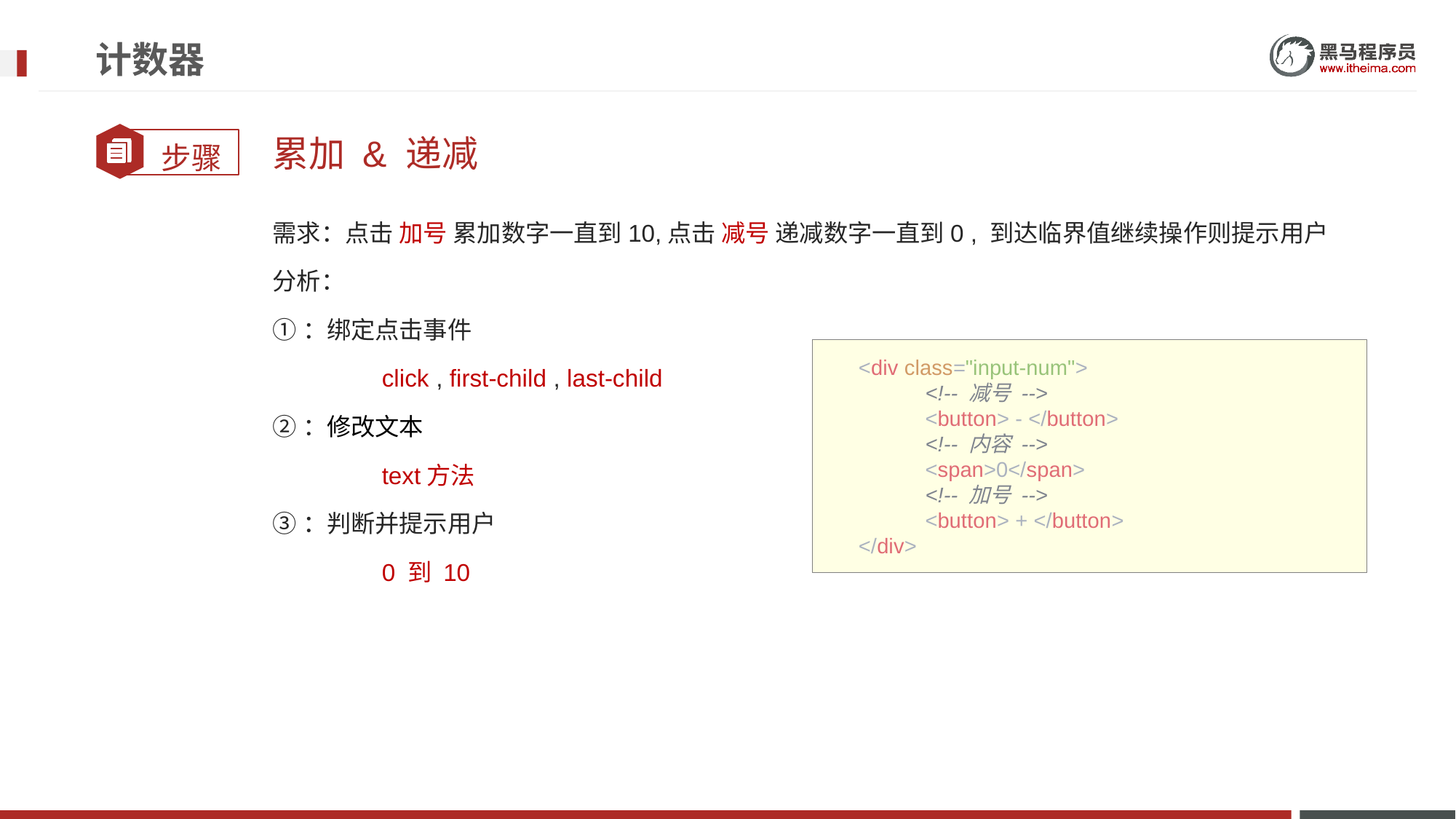

# 计数器
累加 & 递减
需求：点击 加号 累加数字一直到10,点击 减号 递减数字一直到0 , 到达临界值继续操作则提示用户
分析：
①：绑定点击事件
	click , first-child , last-child
②：修改文本
	text方法
③：判断并提示用户
	0 到 10

      <div class="input-num">
        <!-- 减号 -->
        <button> - </button>
        <!-- 内容 -->
        <span>0</span>
        <!-- 加号 -->
        <button> + </button>
      </div>